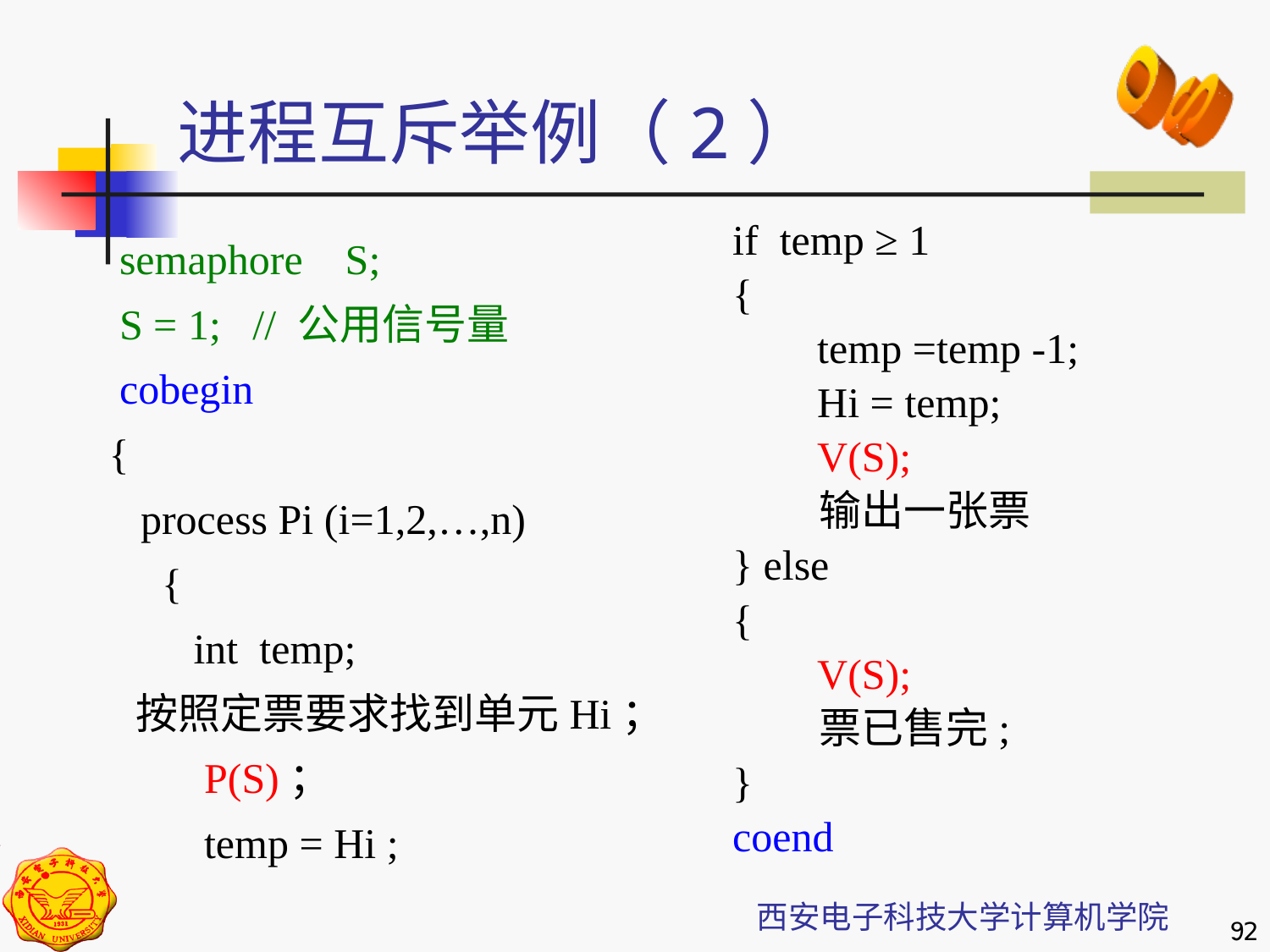

进程互斥举例（2）
if  temp ≥ 1
{
        temp =temp -1;
        Hi = temp;
        V(S);
        输出一张票
} else
{
        V(S);
        票已售完;
}
coend
   semaphore    S;
   S = 1;   // 公用信号量
   cobegin
  {
     process Pi (i=1,2,…,n)
       {
          int  temp;
    按照定票要求找到单元Hi；
           P(S)；
           temp = Hi ;
92